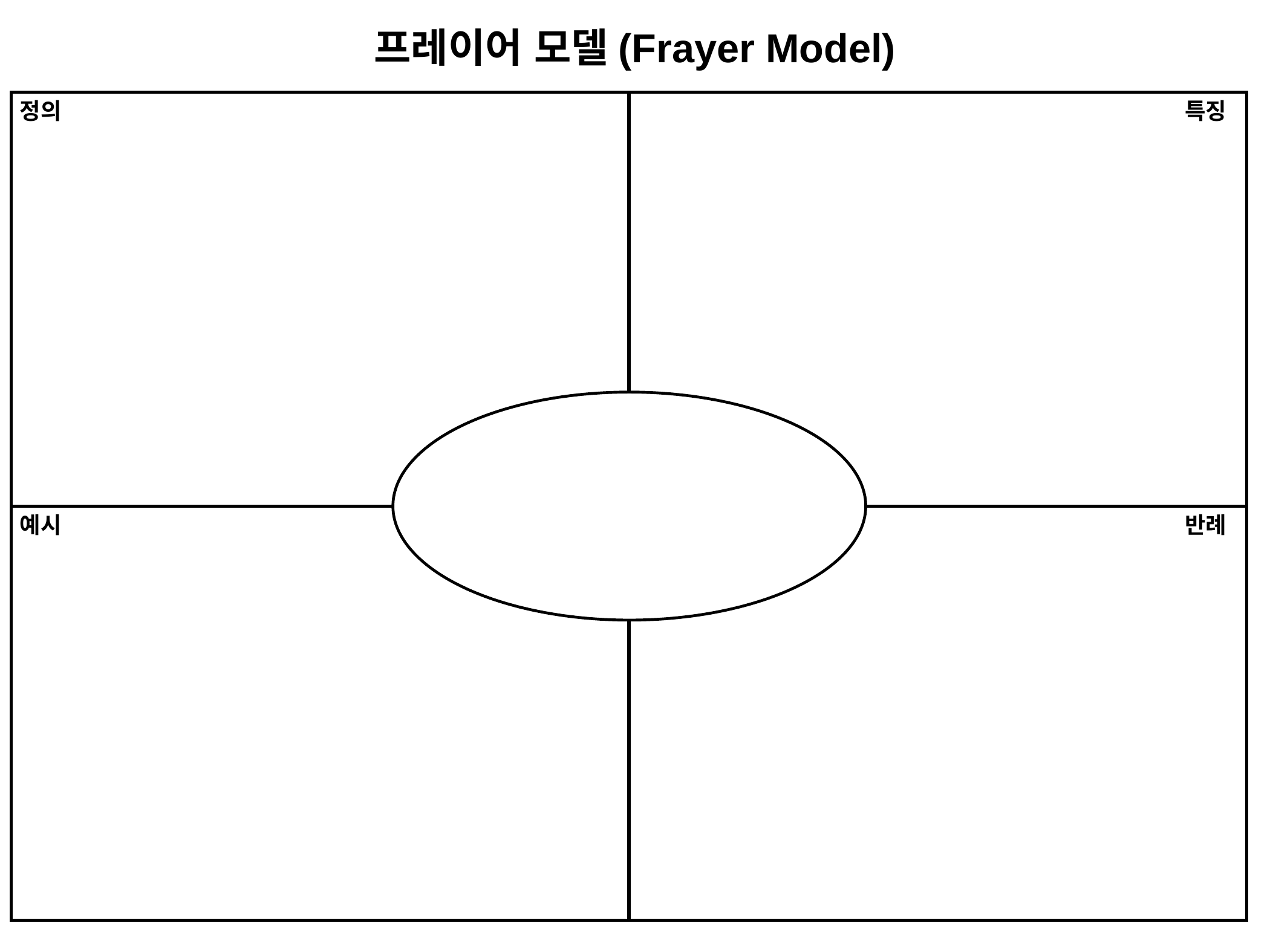

프레이어 모델(Frayer Model)

정의

특징

예시

반례